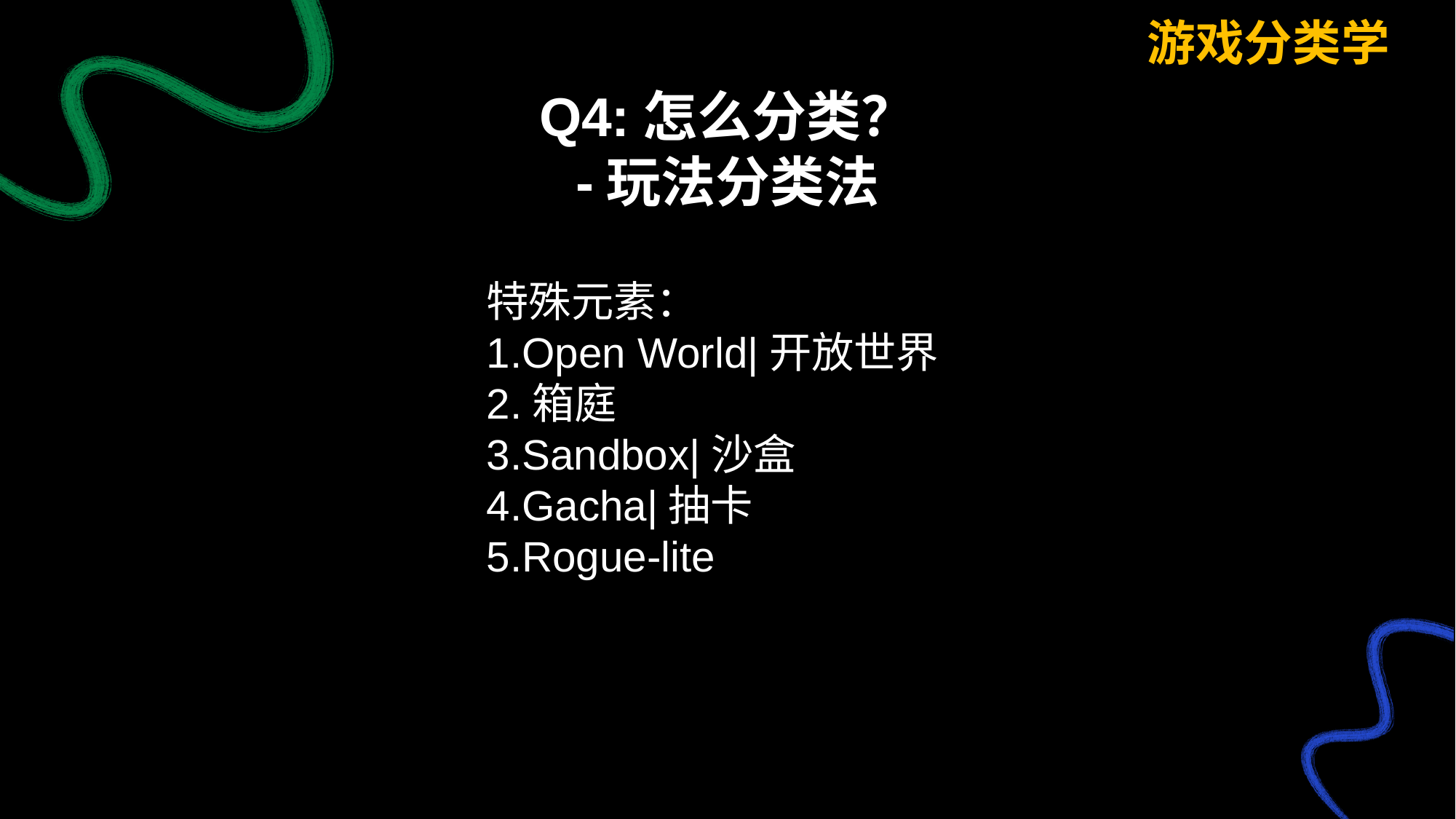

游戏分类学
Q4:怎么分类？
-玩法分类法

特殊元素：
1.Open World|开放世界
2.箱庭
3.Sandbox|沙盒
4.Gacha|抽卡
5.Rogue-lite